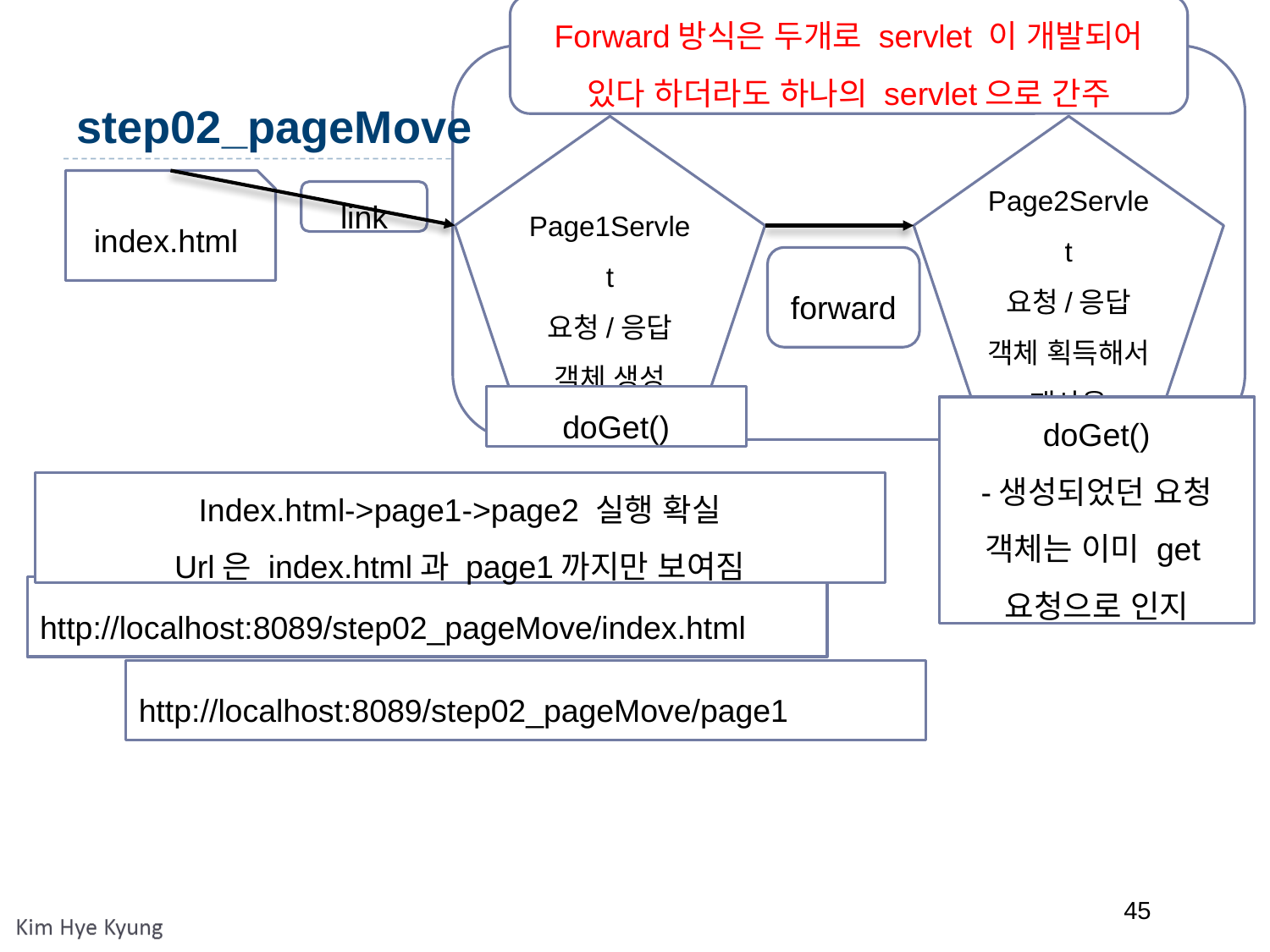

Forward방식은 두개로 servlet 이 개발되어 있다 하더라도 하나의 servlet으로 간주
# step02_pageMove

Page1Servlet
요청/응답 객체 생성
Page2Servlet
요청/응답 객체 획득해서 재사용
index.html
link
forward
doGet()
doGet()
-생성되었던 요청 객체는 이미 get요청으로 인지
Index.html->page1->page2 실행 확실
Url은 index.html과 page1까지만 보여짐
http://localhost:8089/step02_pageMove/index.html
http://localhost:8089/step02_pageMove/page1
45